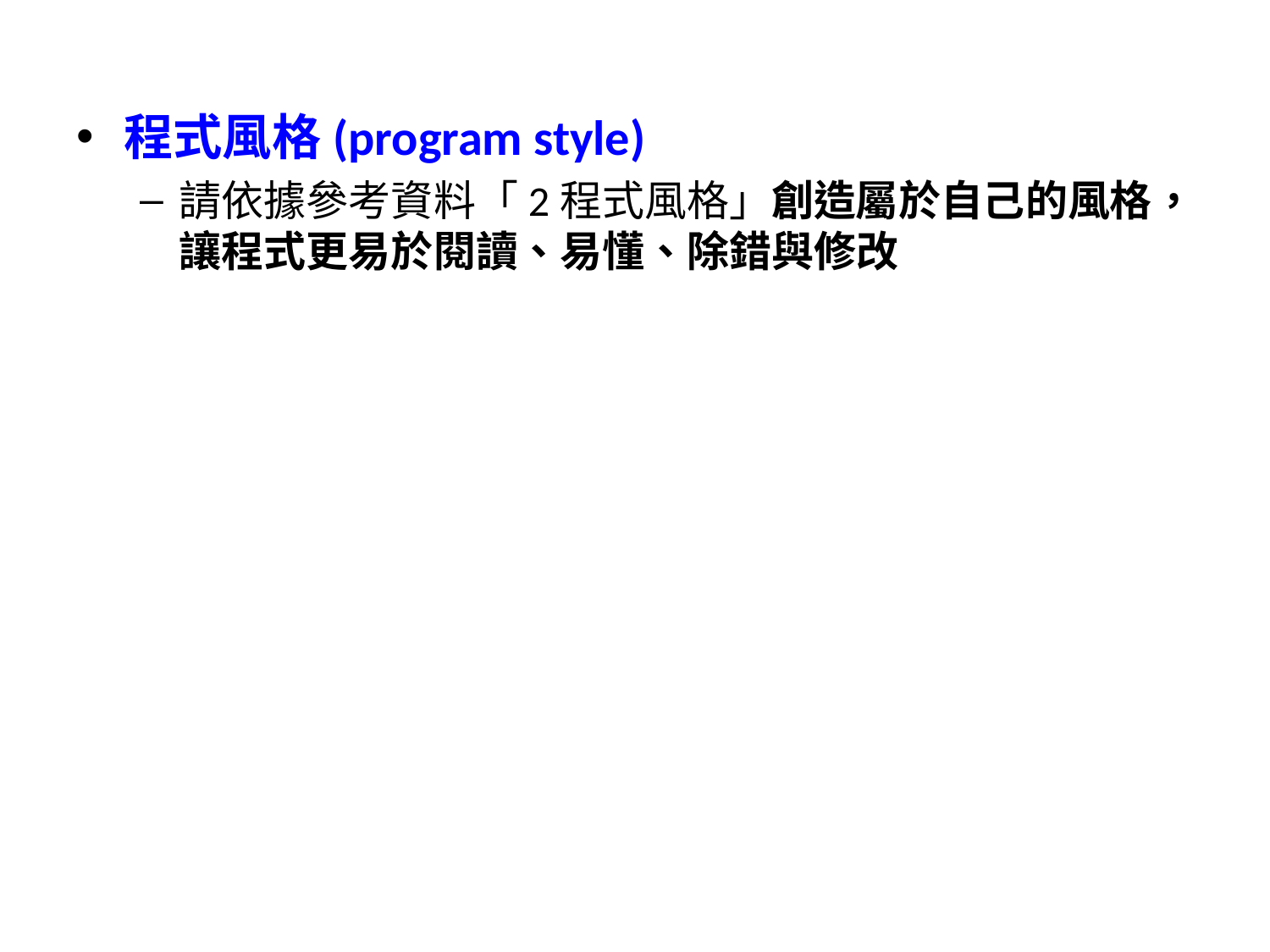

程式風格(program style)
請依據參考資料「2程式風格」創造屬於自己的風格，讓程式更易於閱讀、易懂、除錯與修改